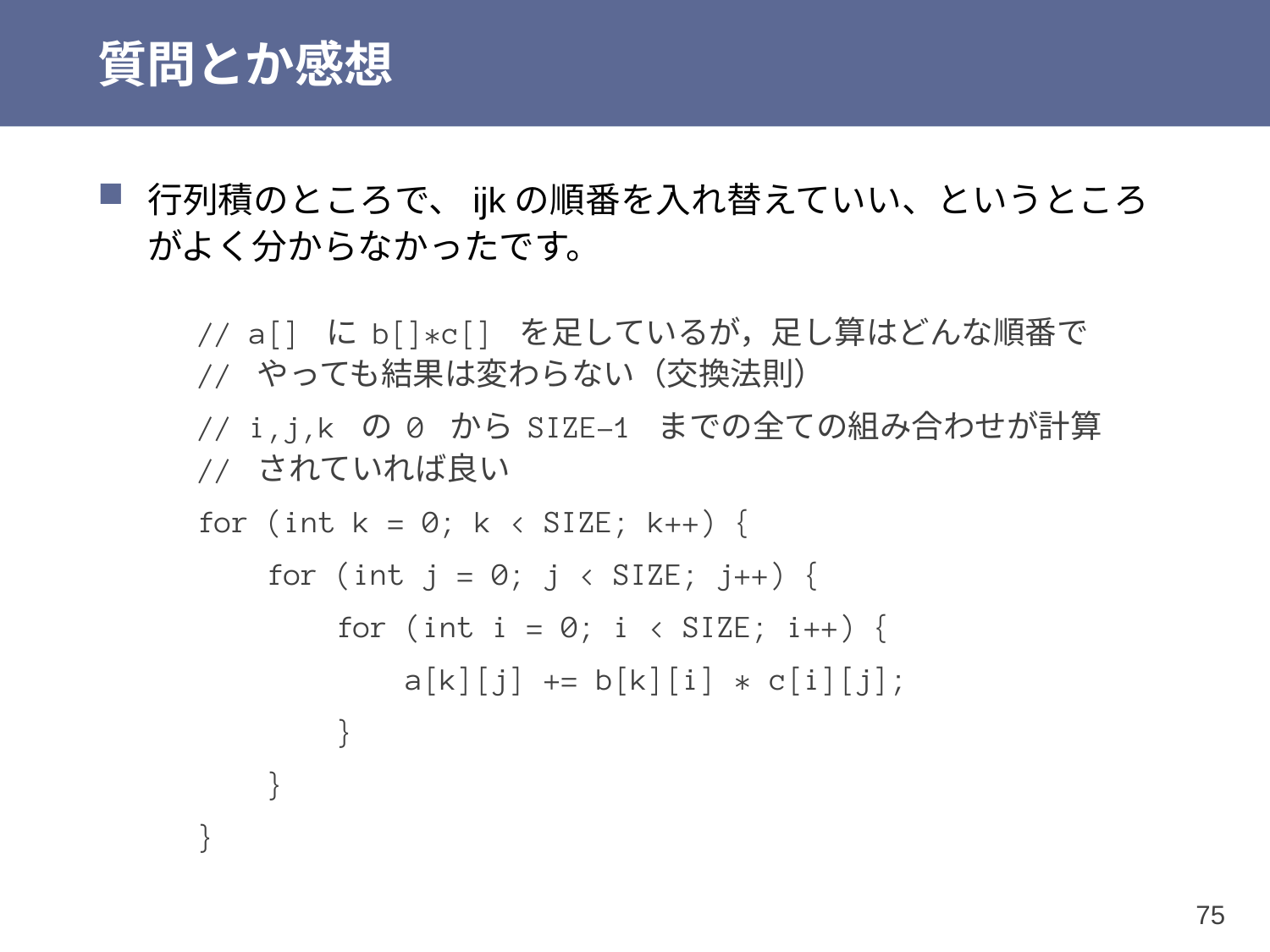

# 質問とか感想
行列積のところで、ijkの順番を入れ替えていい、というところがよく分からなかったです。
// a[] に b[]*c[] を足しているが，足し算はどんな順番で
// やっても結果は変わらない（交換法則）
// i,j,k の 0 から SIZE-1 までの全ての組み合わせが計算
// されていれば良い
for (int k = 0; k < SIZE; k++) {
    for (int j = 0; j < SIZE; j++) {
        for (int i = 0; i < SIZE; i++) {
            a[k][j] += b[k][i] * c[i][j];
        }
    }
}